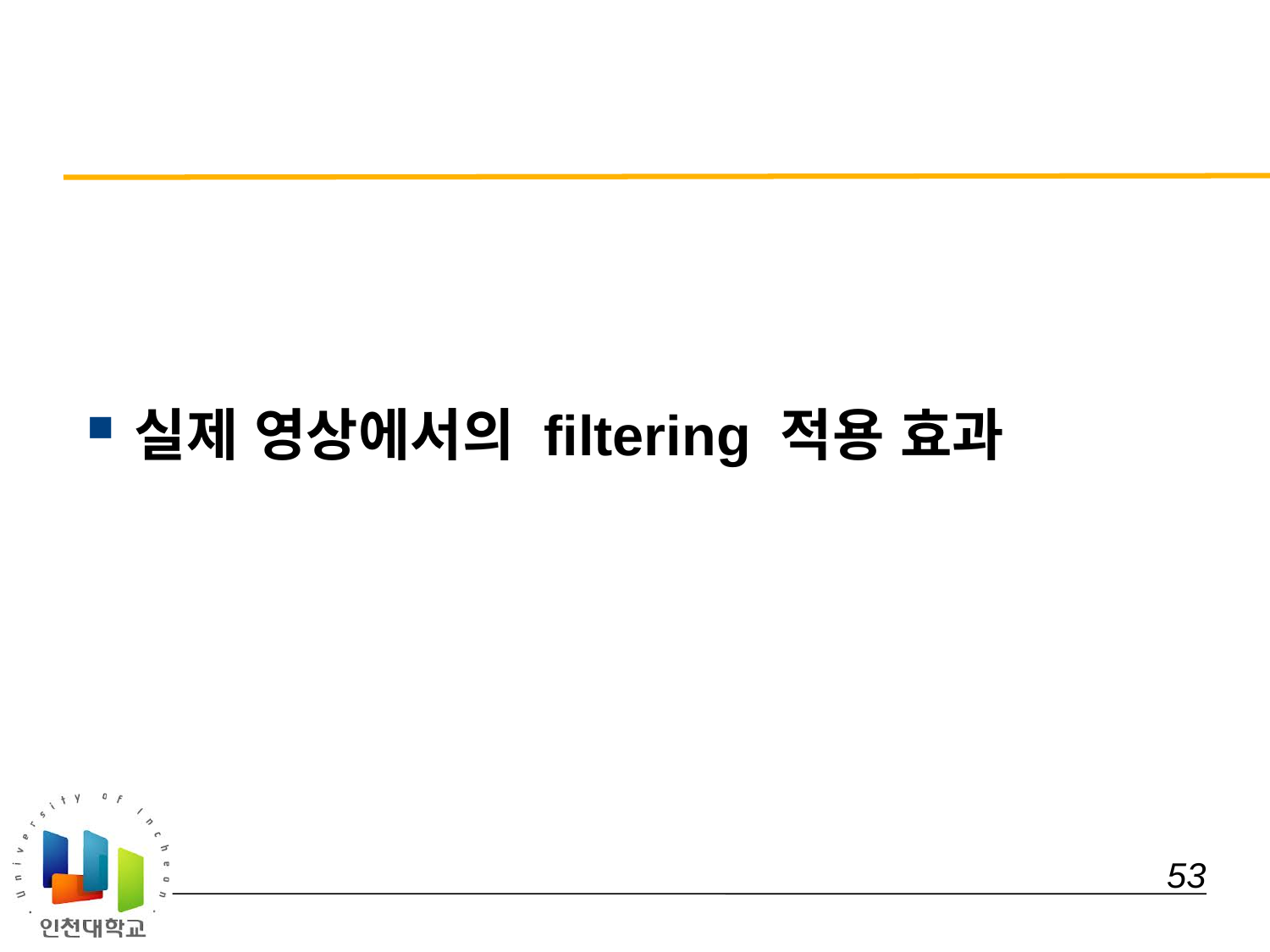

#

실제 영상에서의 filtering 적용 효과
 53